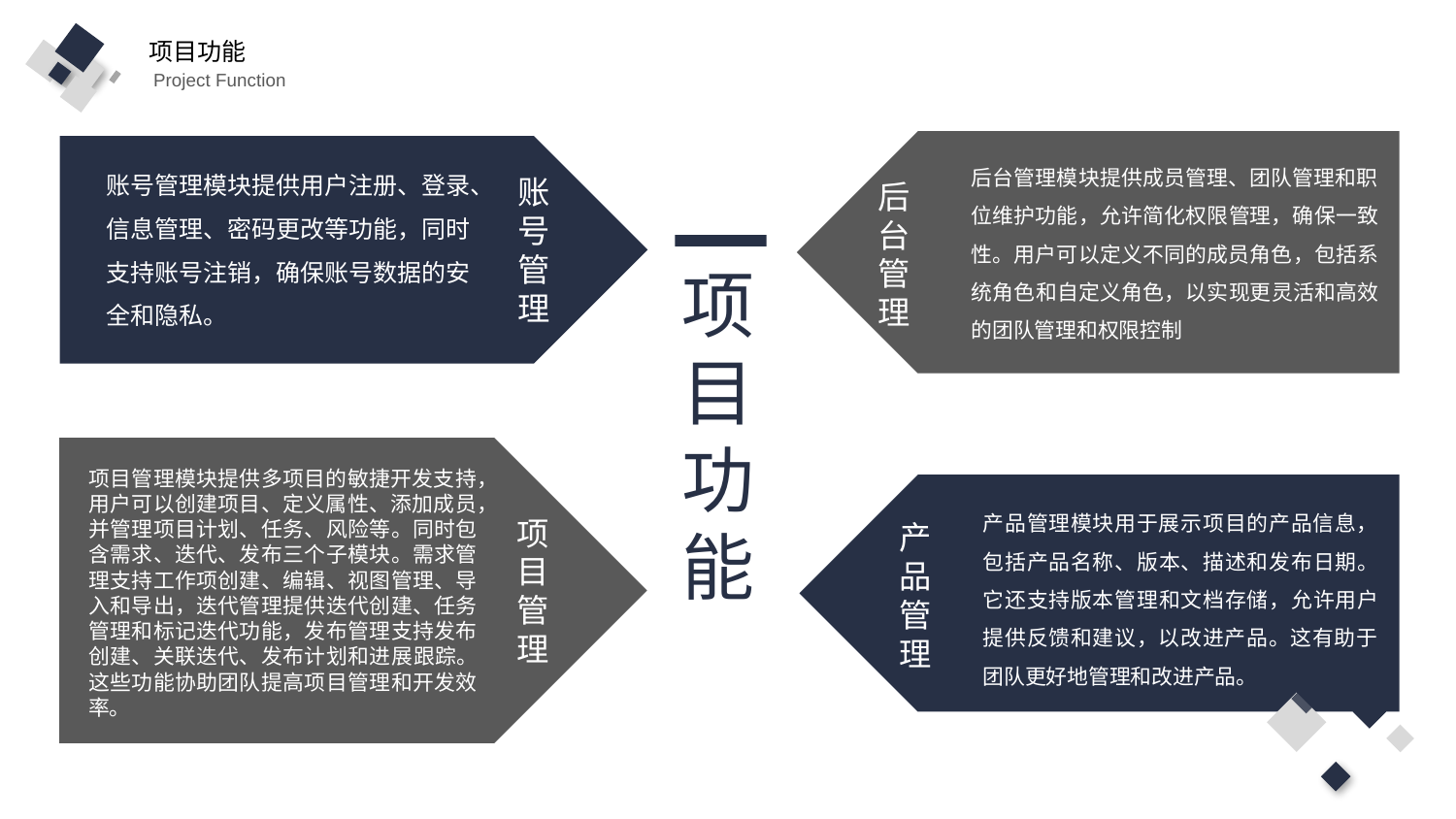

项目功能

Project Function
后台管理模块提供成员管理、团队管理和职位维护功能，允许简化权限管理，确保一致性。用户可以定义不同的成员角色，包括系统角色和自定义角色，以实现更灵活和高效的团队管理和权限控制

后
台
管
理

账
号
管
理
账号管理模块提供用户注册、登录、信息管理、密码更改等功能，同时支持账号注销，确保账号数据的安全和隐私。

项目功能

项
目
管
理
项目管理模块提供多项目的敏捷开发支持，用户可以创建项目、定义属性、添加成员，并管理项目计划、任务、风险等。同时包含需求、迭代、发布三个子模块。需求管理支持工作项创建、编辑、视图管理、导入和导出，迭代管理提供迭代创建、任务管理和标记迭代功能，发布管理支持发布创建、关联迭代、发布计划和进展跟踪。这些功能协助团队提高项目管理和开发效率。

产
品
管
理
产品管理模块用于展示项目的产品信息，包括产品名称、版本、描述和发布日期。它还支持版本管理和文档存储，允许用户提供反馈和建议，以改进产品。这有助于团队更好地管理和改进产品。